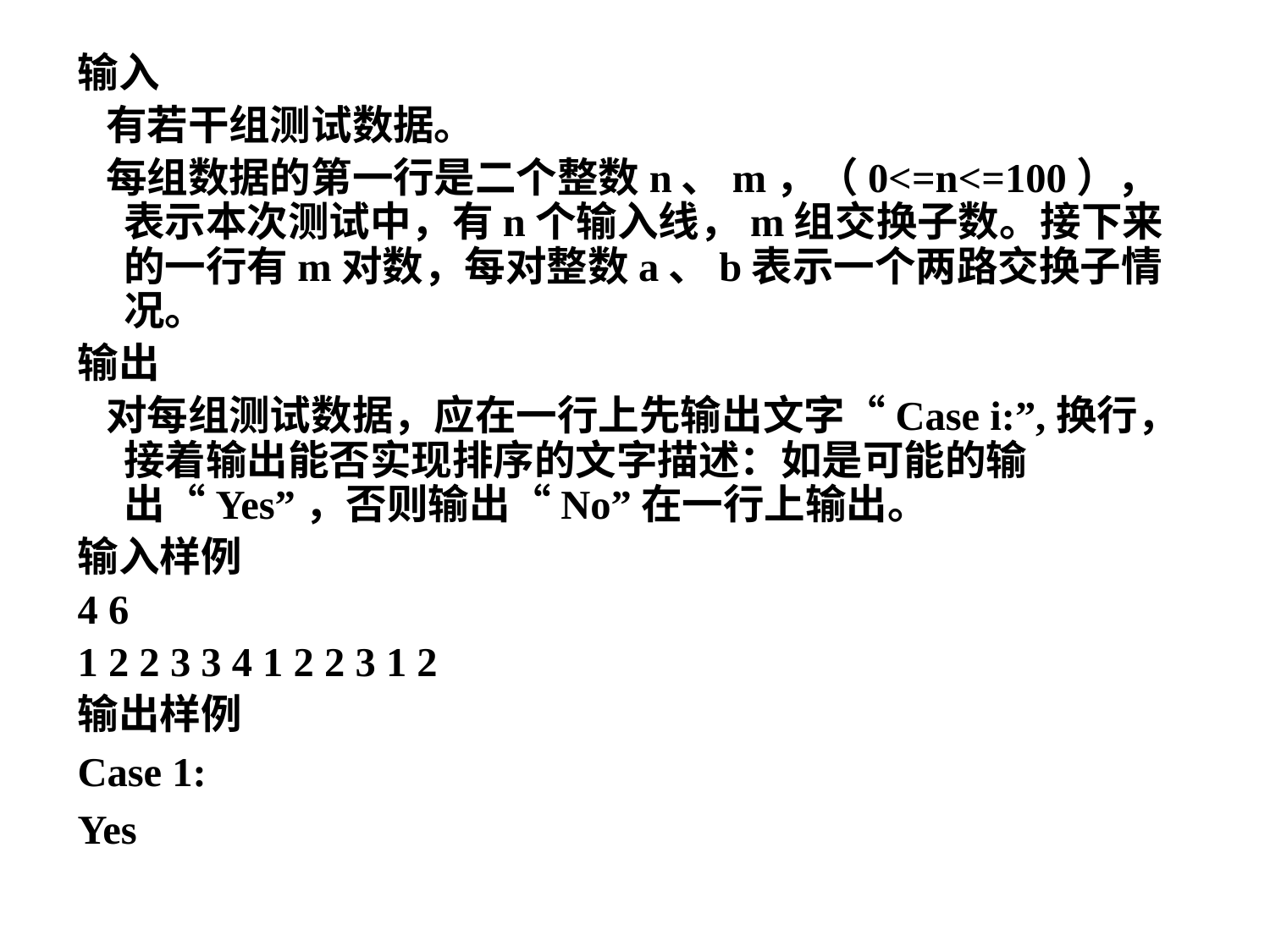

#
输入
  有若干组测试数据。
  每组数据的第一行是二个整数n、m，（0<=n<=100），表示本次测试中，有n个输入线，m组交换子数。接下来的一行有m对数，每对整数a、b表示一个两路交换子情况。
输出
  对每组测试数据，应在一行上先输出文字“Case i:”,换行，接着输出能否实现排序的文字描述：如是可能的输出“Yes”，否则输出“No”在一行上输出。
输入样例
4 6
1 2 2 3 3 4 1 2 2 3 1 2
输出样例
Case 1:
Yes